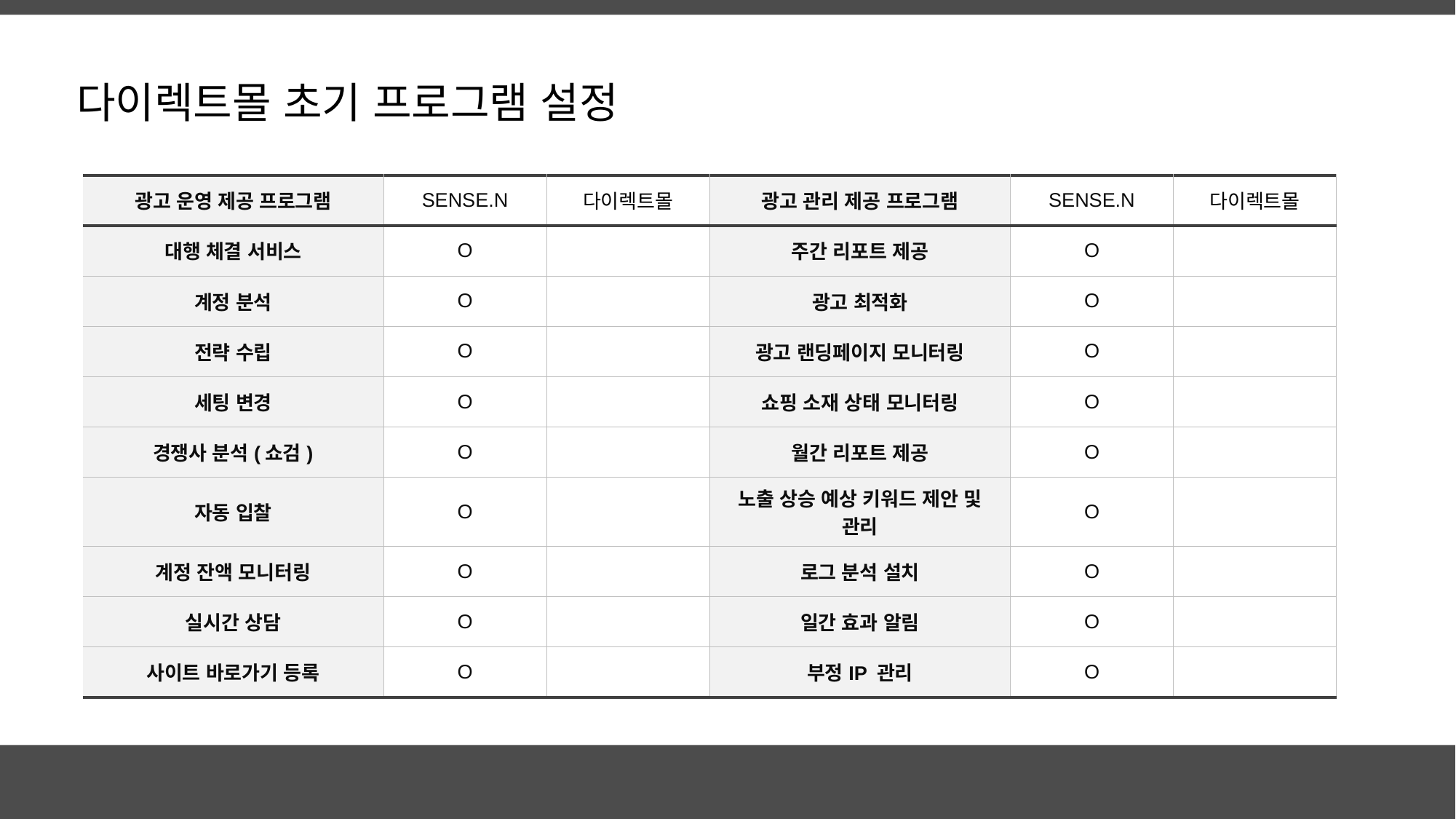

# 다이렉트몰 초기 프로그램 설정
| 광고 운영 제공 프로그램 | SENSE.N | 다이렉트몰 | 광고 관리 제공 프로그램 | SENSE.N | 다이렉트몰 |
| --- | --- | --- | --- | --- | --- |
| 대행 체결 서비스 | O |  | 주간 리포트 제공 | O |  |
| 계정 분석 | O |  | 광고 최적화 | O |  |
| 전략 수립 | O |  | 광고 랜딩페이지 모니터링 | O |  |
| 세팅 변경 | O |  | 쇼핑 소재 상태 모니터링 | O |  |
| 경쟁사 분석(쇼검) | O |  | 월간 리포트 제공 | O |  |
| 자동 입찰 | O |  | 노출 상승 예상 키워드 제안 및 관리 | O |  |
| 계정 잔액 모니터링 | O |  | 로그 분석 설치 | O |  |
| 실시간 상담 | O |  | 일간 효과 알림 | O |  |
| 사이트 바로가기 등록 | O |  | 부정IP 관리 | O |  |